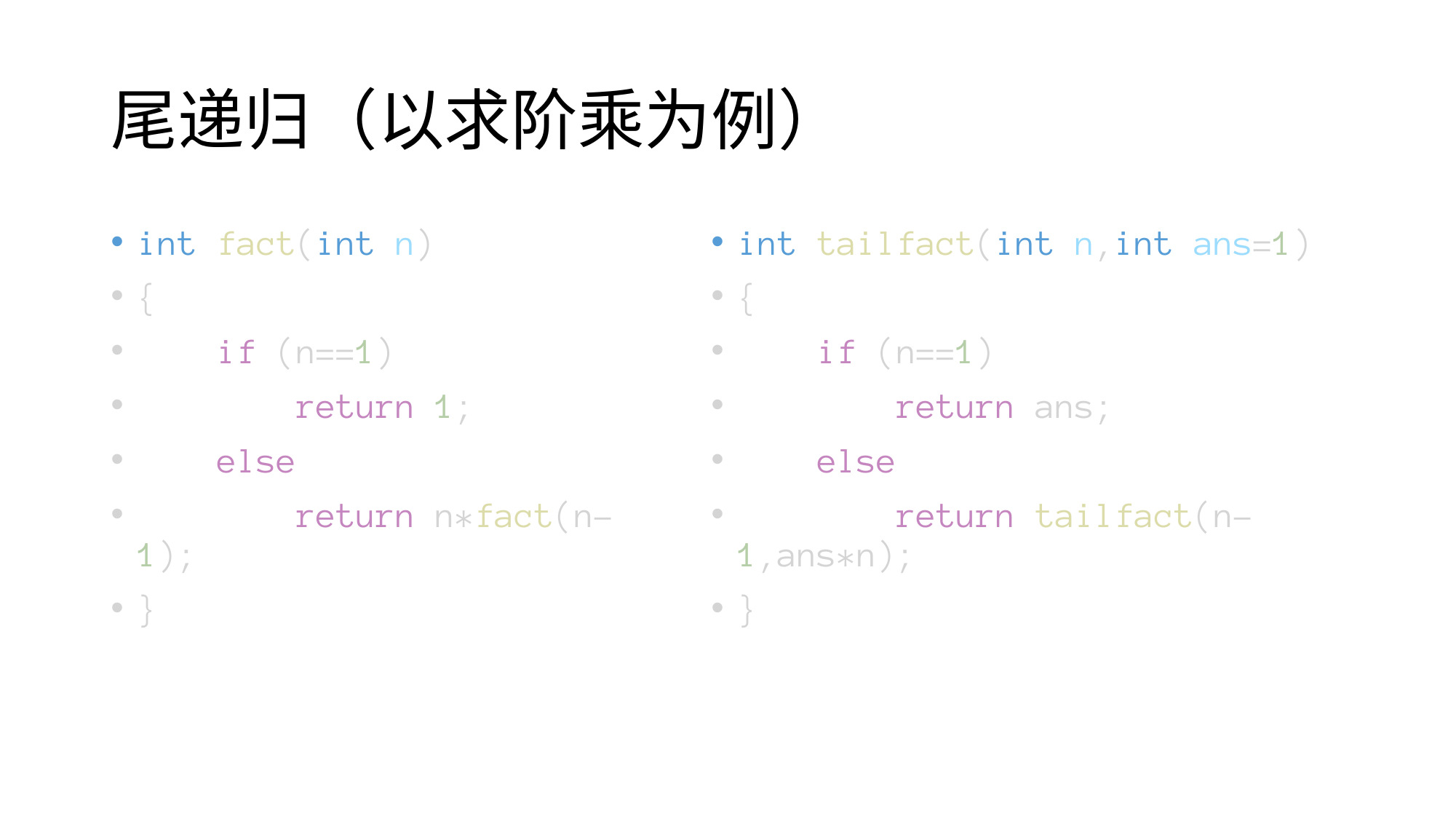

# 尾递归（以求阶乘为例）
int fact(int n)
{
    if (n==1)
        return 1;
    else
        return n*fact(n-1);
}

int tailfact(int n,int ans=1)
{
    if (n==1)
        return ans;
    else
        return tailfact(n-1,ans*n);
}